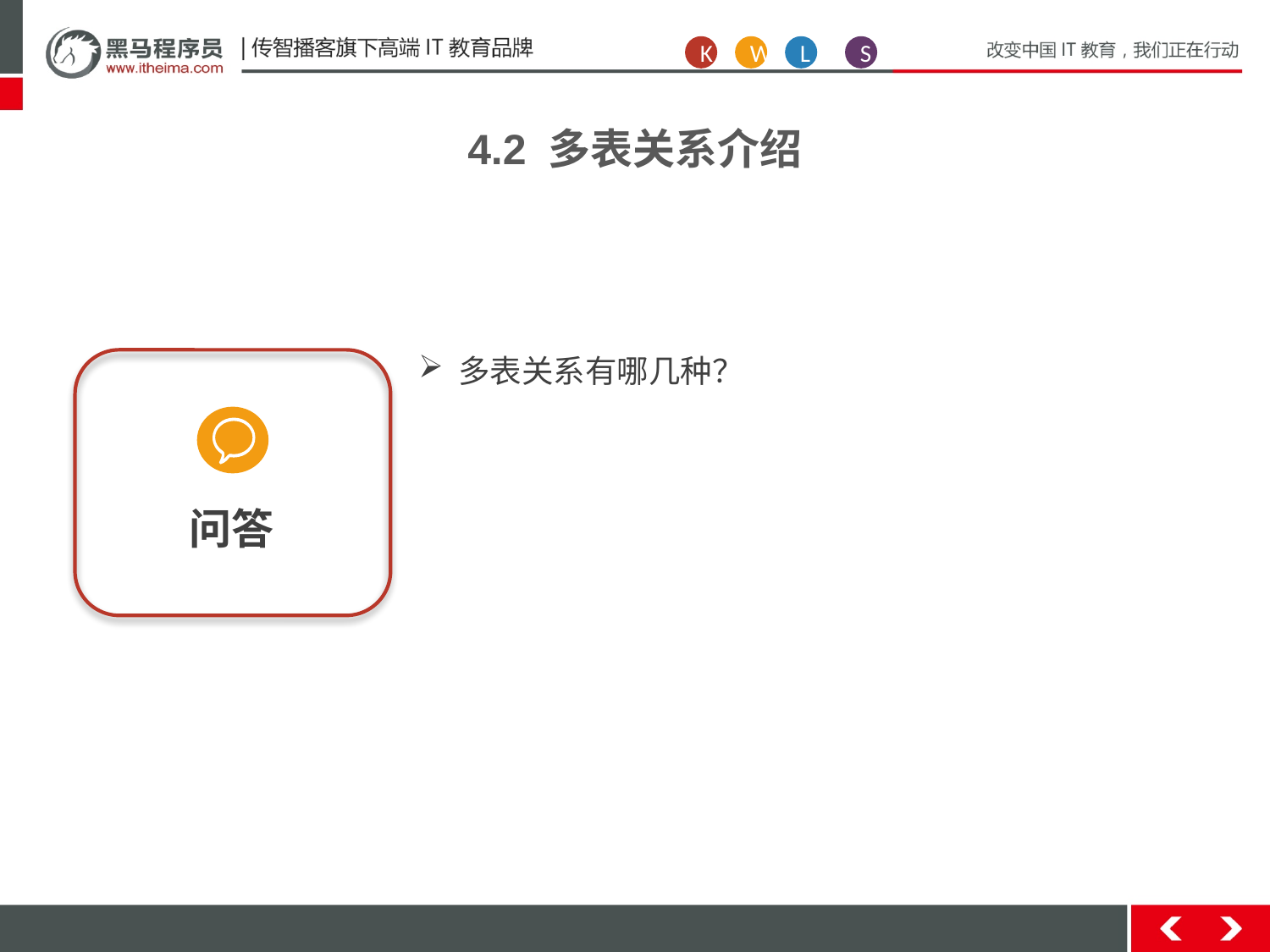

K
W
L
S
4.2 多表关系介绍

多表关系有哪几种？

问答